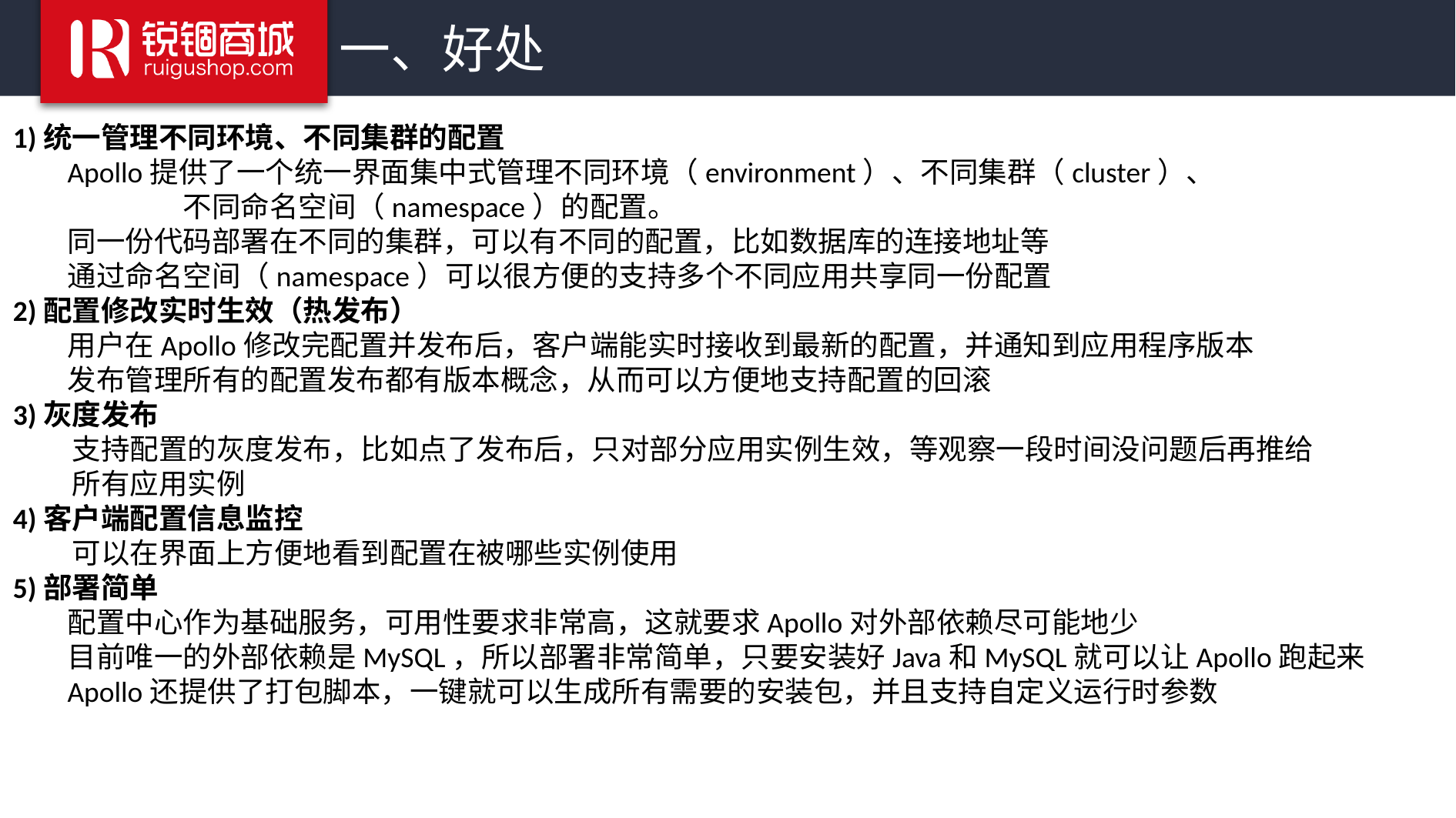

# 一、好处
1)统一管理不同环境、不同集群的配置
Apollo提供了一个统一界面集中式管理不同环境（environment）、不同集群（cluster）、
	不同命名空间（namespace）的配置。
同一份代码部署在不同的集群，可以有不同的配置，比如数据库的连接地址等
通过命名空间（namespace）可以很方便的支持多个不同应用共享同一份配置
2)配置修改实时生效（热发布）
用户在Apollo修改完配置并发布后，客户端能实时接收到最新的配置，并通知到应用程序版本
发布管理所有的配置发布都有版本概念，从而可以方便地支持配置的回滚
3)灰度发布
        支持配置的灰度发布，比如点了发布后，只对部分应用实例生效，等观察一段时间没问题后再推给
        所有应用实例
4)客户端配置信息监控
        可以在界面上方便地看到配置在被哪些实例使用
5)部署简单
配置中心作为基础服务，可用性要求非常高，这就要求Apollo对外部依赖尽可能地少
目前唯一的外部依赖是MySQL，所以部署非常简单，只要安装好Java和MySQL就可以让Apollo跑起来
Apollo还提供了打包脚本，一键就可以生成所有需要的安装包，并且支持自定义运行时参数